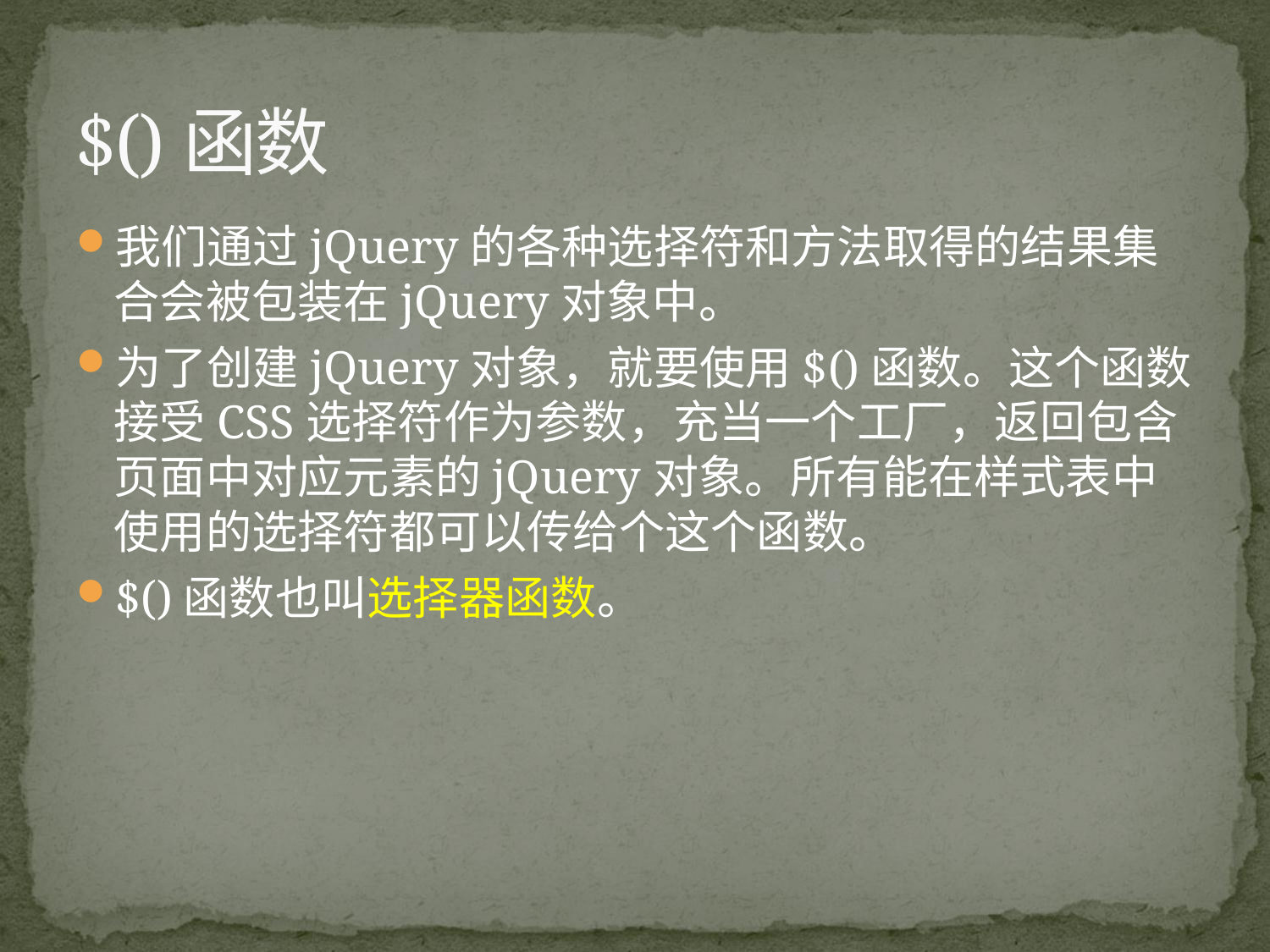

# $()函数
我们通过jQuery的各种选择符和方法取得的结果集合会被包装在jQuery对象中。
为了创建jQuery对象，就要使用$()函数。这个函数接受CSS选择符作为参数，充当一个工厂，返回包含页面中对应元素的jQuery对象。所有能在样式表中使用的选择符都可以传给个这个函数。
$()函数也叫选择器函数。